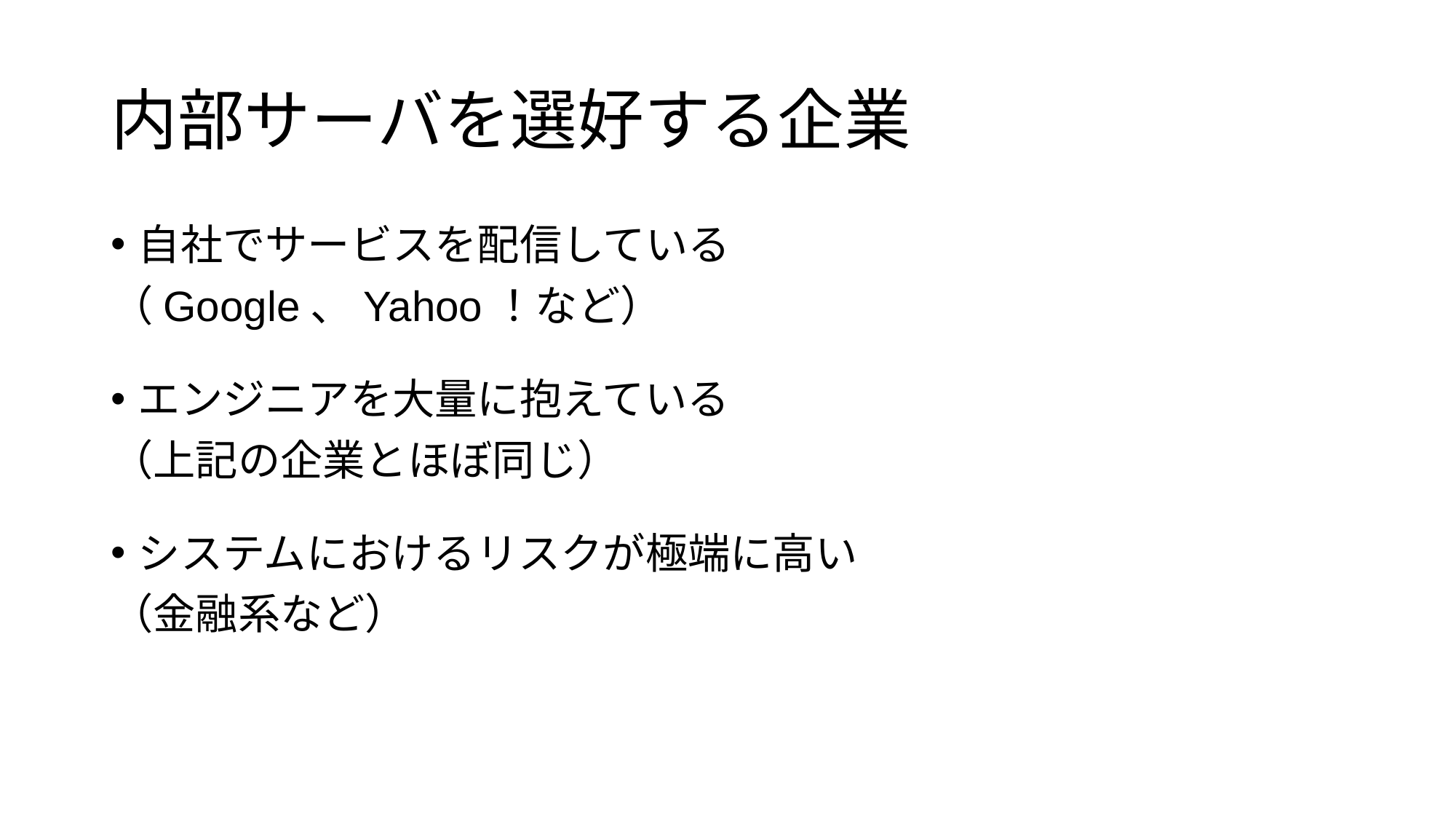

# 内部サーバを選好する企業
自社でサービスを配信している
（Google、Yahoo！など）

エンジニアを大量に抱えている
（上記の企業とほぼ同じ）

システムにおけるリスクが極端に高い
（金融系など）